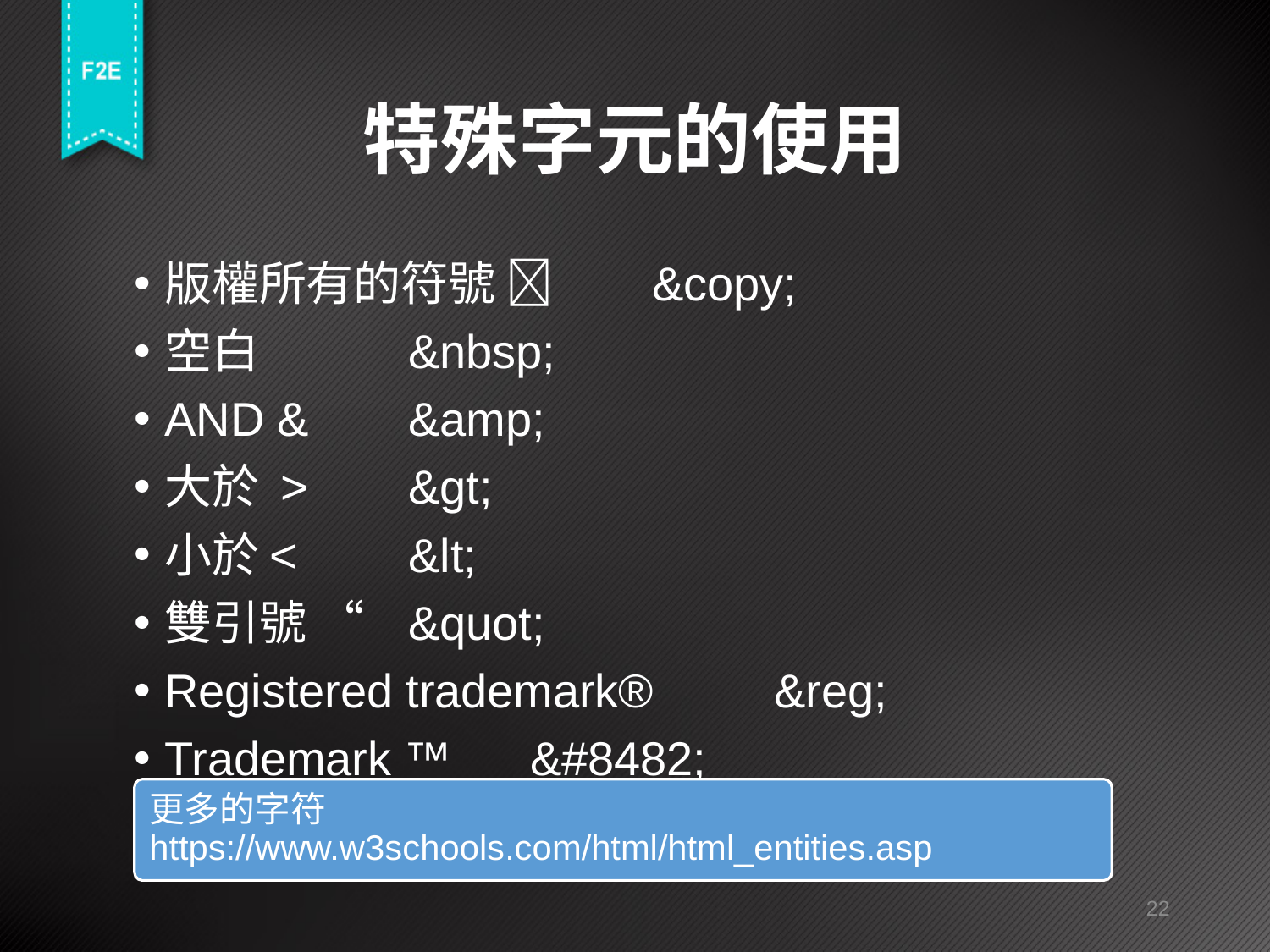

# 特殊字元的使用
版權所有的符號 ©		&copy;
空白				&nbsp;
AND &				&amp;
大於 >				&gt;
小於< 				&lt;
雙引號 “				&quot;
Registered trademark®		&reg;
Trademark ™ 			&#8482;

更多的字符  https://www.w3schools.com/html/html_entities.asp
22